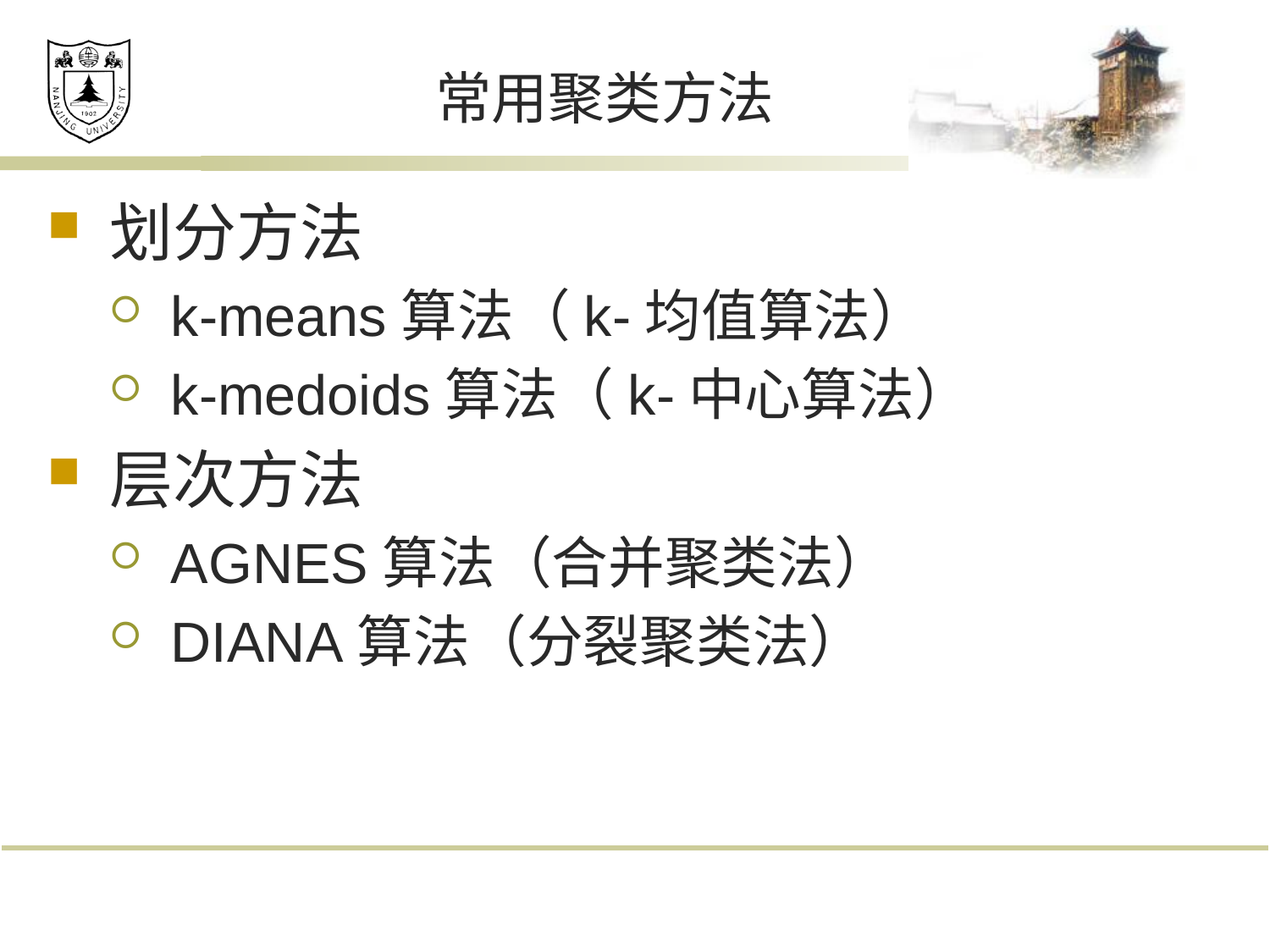

# 常用聚类方法
划分方法
k-means算法（k-均值算法）
k-medoids算法（k-中心算法）
层次方法
AGNES算法（合并聚类法）
DIANA算法（分裂聚类法）